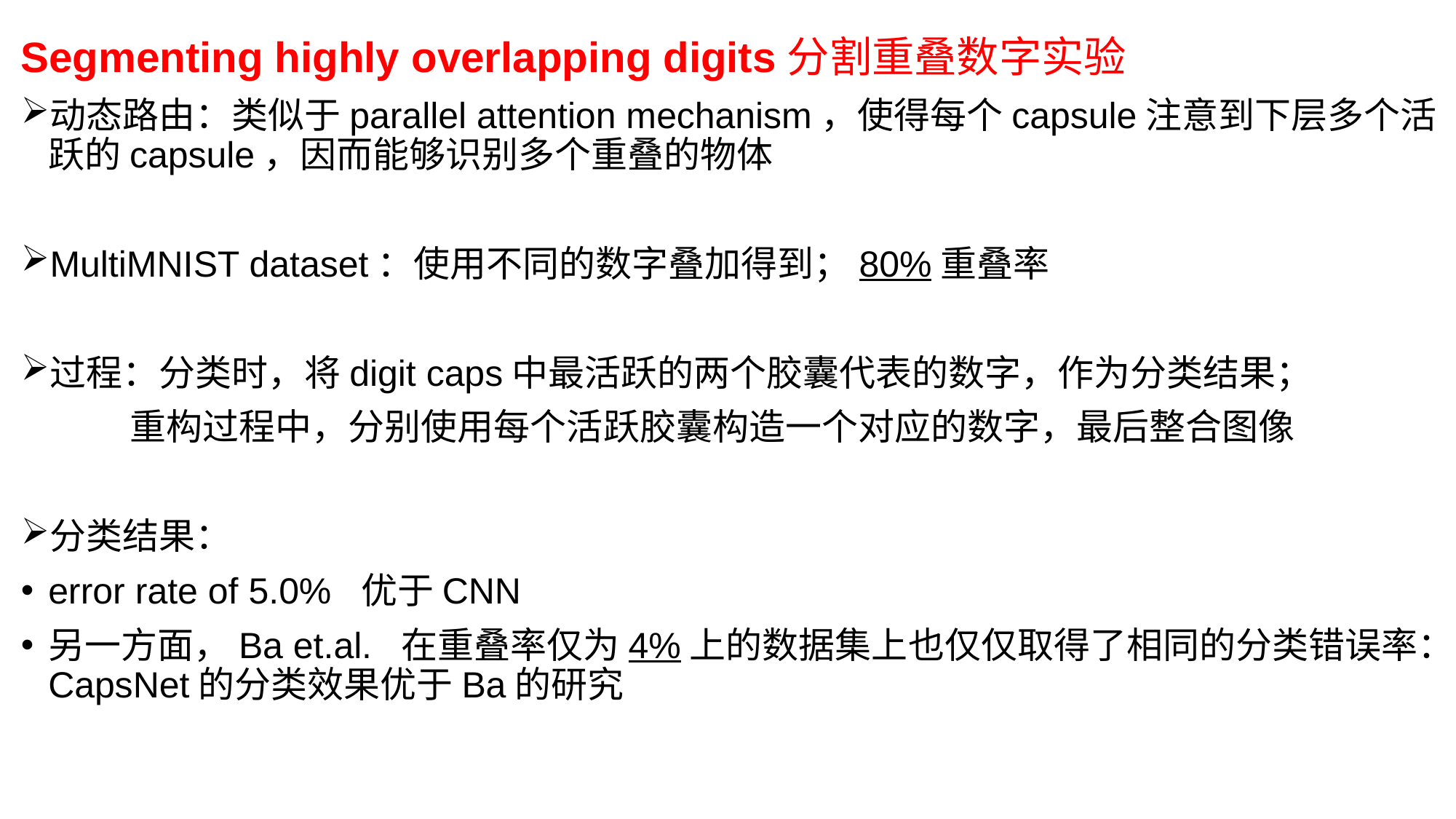

Segmenting highly overlapping digits分割重叠数字实验
动态路由：类似于parallel attention mechanism，使得每个capsule注意到下层多个活跃的capsule，因而能够识别多个重叠的物体

MultiMNIST dataset：使用不同的数字叠加得到；80%重叠率

过程：分类时，将digit caps中最活跃的两个胶囊代表的数字，作为分类结果；
	重构过程中，分别使用每个活跃胶囊构造一个对应的数字，最后整合图像

分类结果：
error rate of 5.0%  优于CNN
另一方面，Ba et.al.  在重叠率仅为4%上的数据集上也仅仅取得了相同的分类错误率：CapsNet的分类效果优于Ba的研究